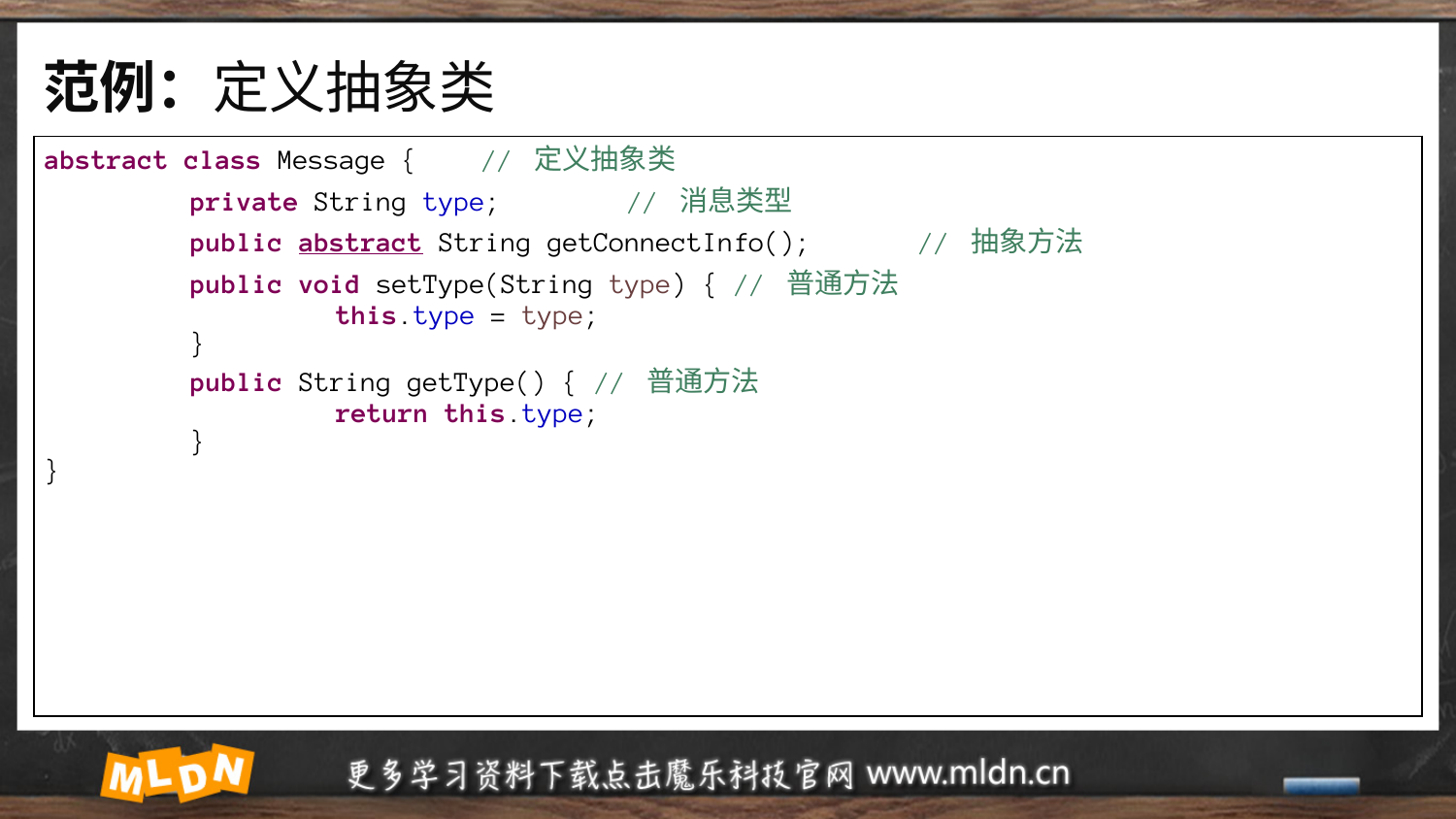

# 范例：定义抽象类
| abstract class Message { // 定义抽象类 private String type; // 消息类型 public abstract String getConnectInfo(); // 抽象方法 public void setType(String type) { // 普通方法 this.type = type; } public String getType() { // 普通方法 return this.type; } } |
| --- |